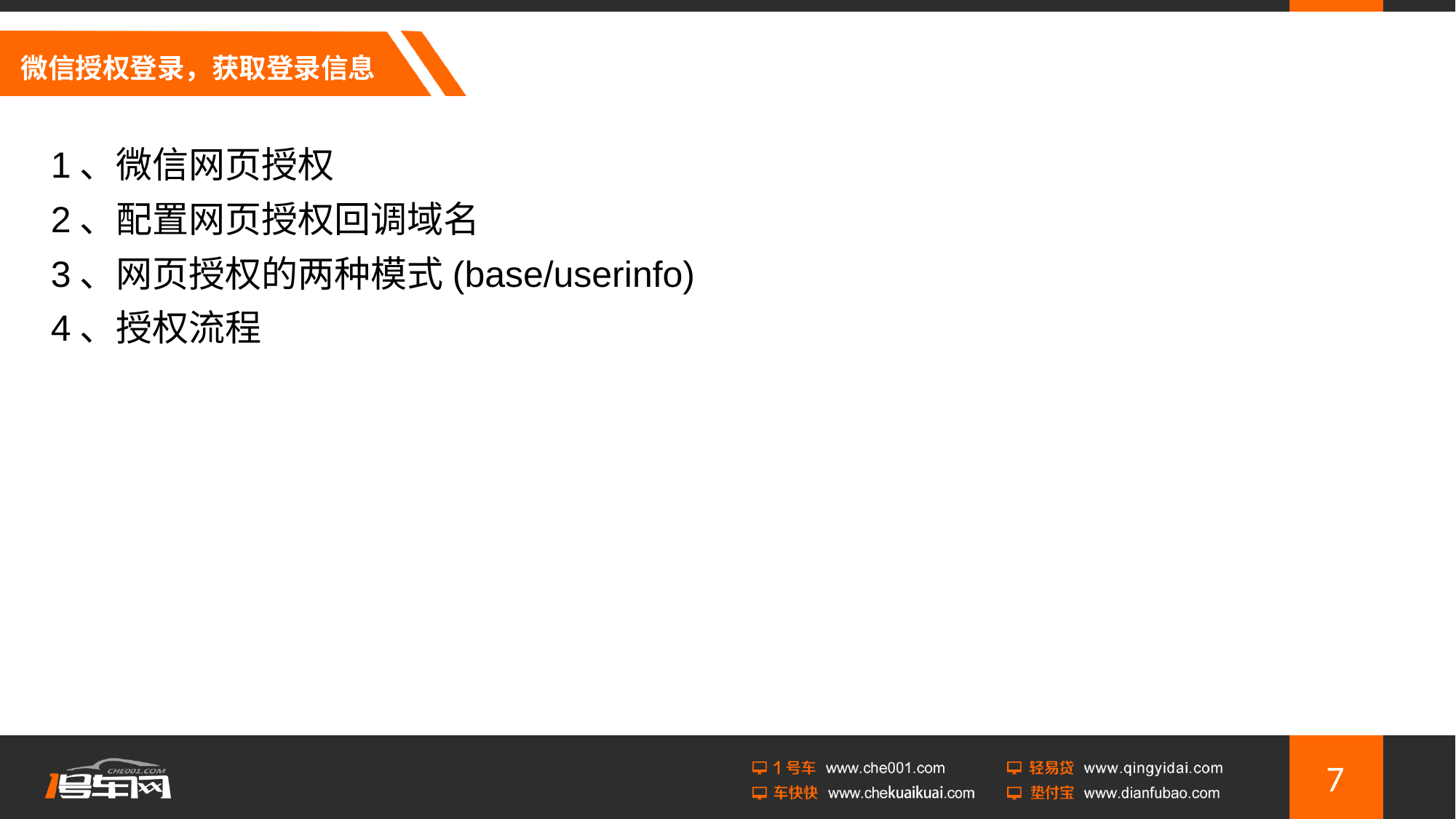

# 微信授权登录，获取登录信息
1、微信网页授权
2、配置网页授权回调域名
3、网页授权的两种模式(base/userinfo)
4、授权流程

7